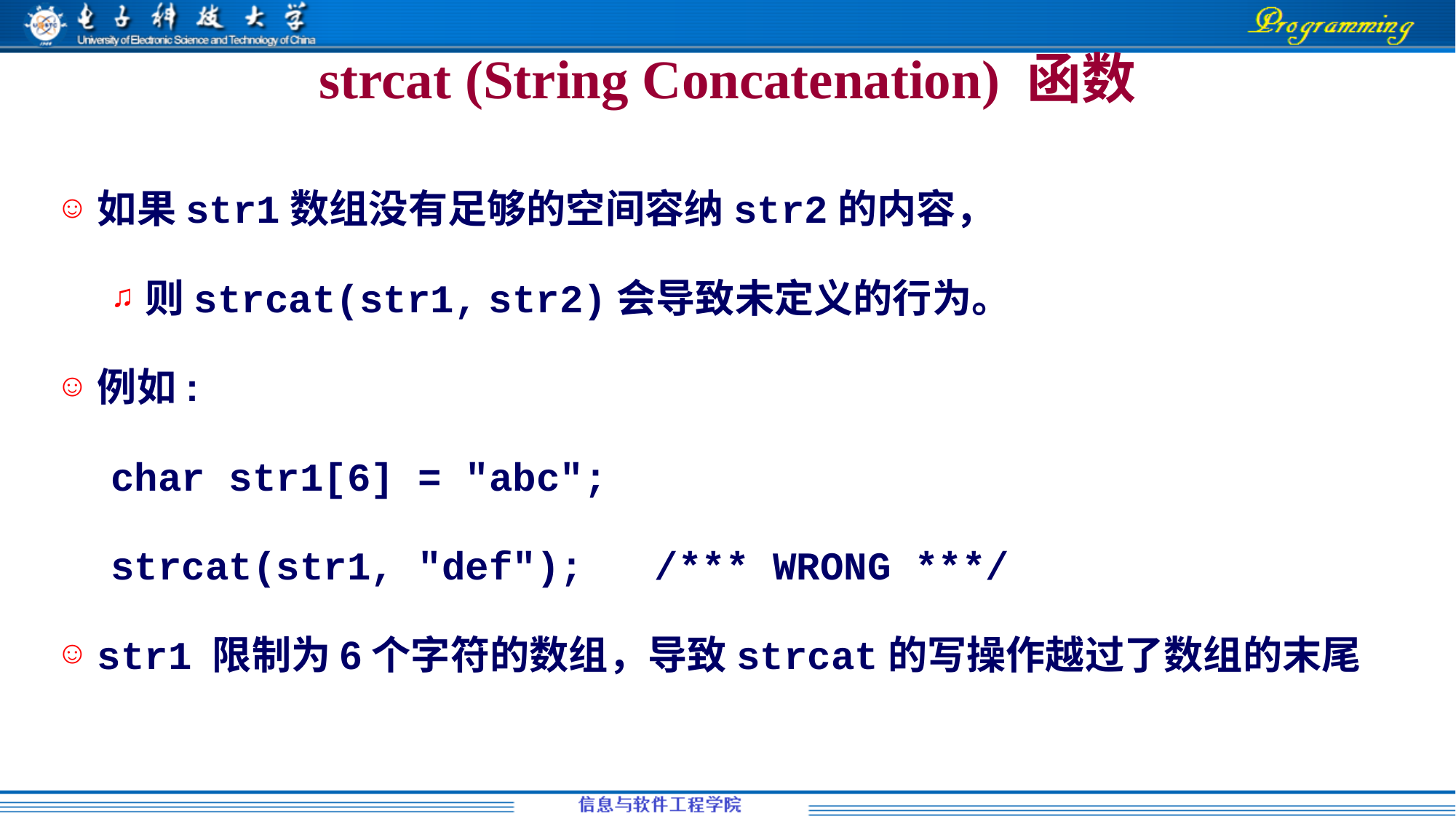

strcat (String Concatenation) 函数
如果str1数组没有足够的空间容纳str2的内容，
则strcat(str1, str2)会导致未定义的行为。
例如:
char str1[6] = "abc";
strcat(str1, "def");   /*** WRONG ***/
str1 限制为6个字符的数组，导致strcat的写操作越过了数组的末尾